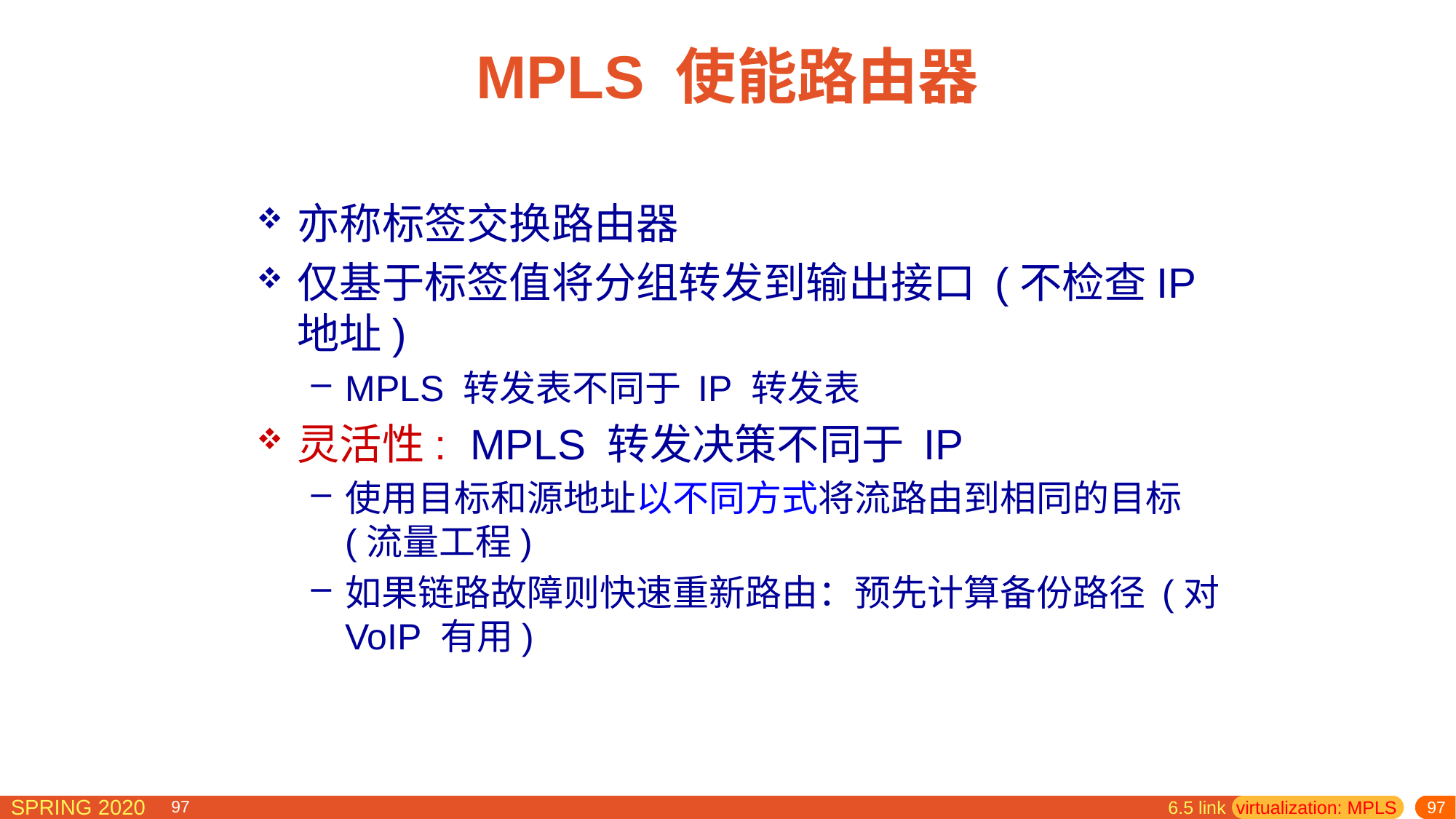

# MPLS 使能路由器
亦称标签交换路由器
仅基于标签值将分组转发到输出接口 (不检查IP地址)
MPLS 转发表不同于 IP 转发表
灵活性:  MPLS 转发决策不同于 IP
使用目标和源地址以不同方式将流路由到相同的目标(流量工程)
如果链路故障则快速重新路由：预先计算备份路径 (对 VoIP 有用)

6.5 link  virtualization: MPLS